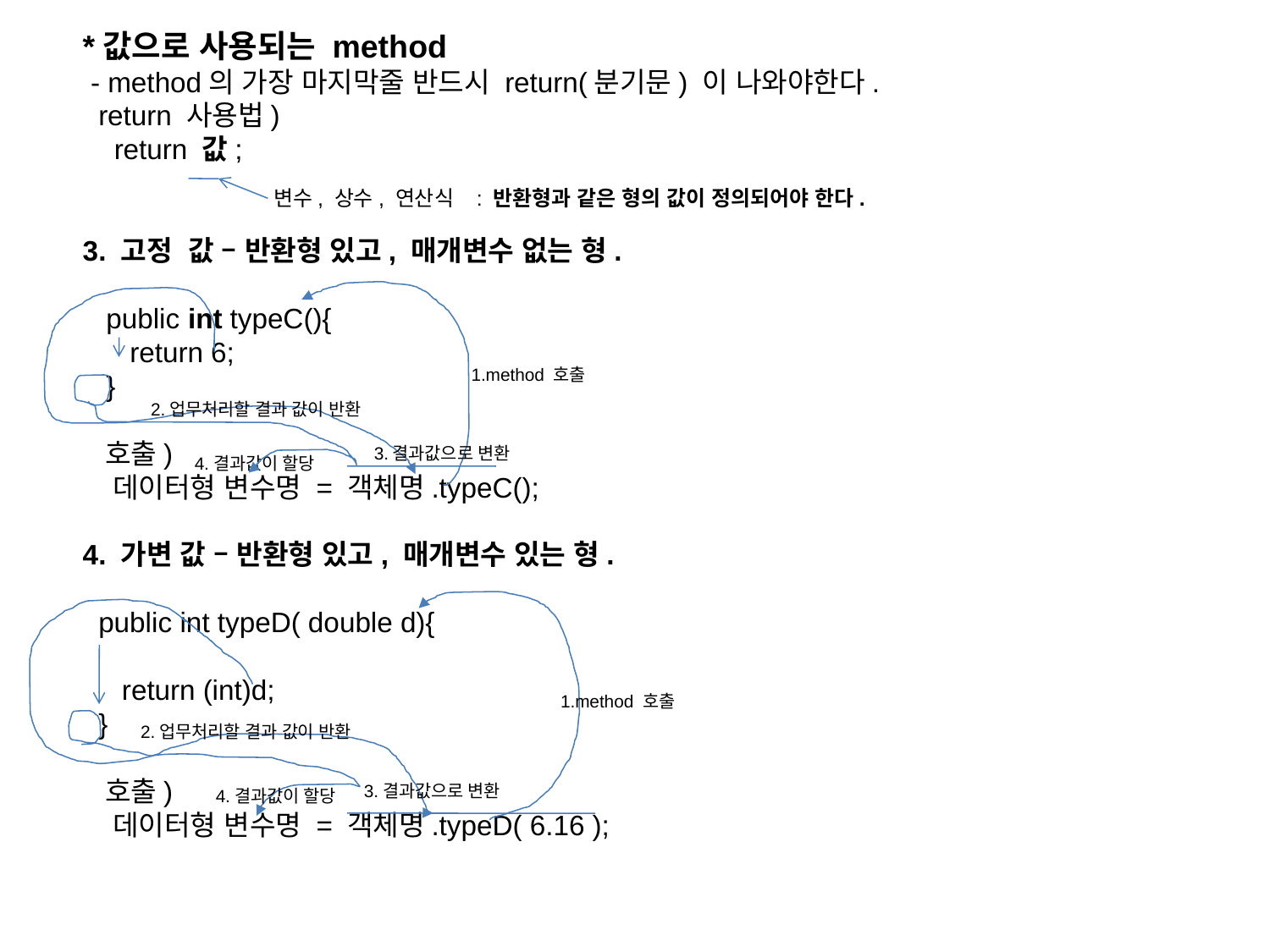

*값으로 사용되는 method
 - method의 가장 마지막줄 반드시 return(분기문) 이 나와야한다.
  return 사용법)
    return 값;

3. 고정  값 – 반환형 있고, 매개변수 없는 형.

   public int typeC(){
      return 6;
   }

  호출)
   데이터형 변수명 = 객체명.typeC();

4. 가변 값 – 반환형 있고, 매개변수 있는 형.

  public int typeD( double d){

     return (int)d;
  }

  호출)
   데이터형 변수명 = 객체명.typeD( 6.16 );

변수, 상수, 연산식   : 반환형과 같은 형의 값이 정의되어야 한다.

1.method 호출

2.업무처리할 결과 값이 반환
3.결과값으로 변환
4.결과값이 할당

1.method 호출

2.업무처리할 결과 값이 반환
3.결과값으로 변환
4.결과값이 할당